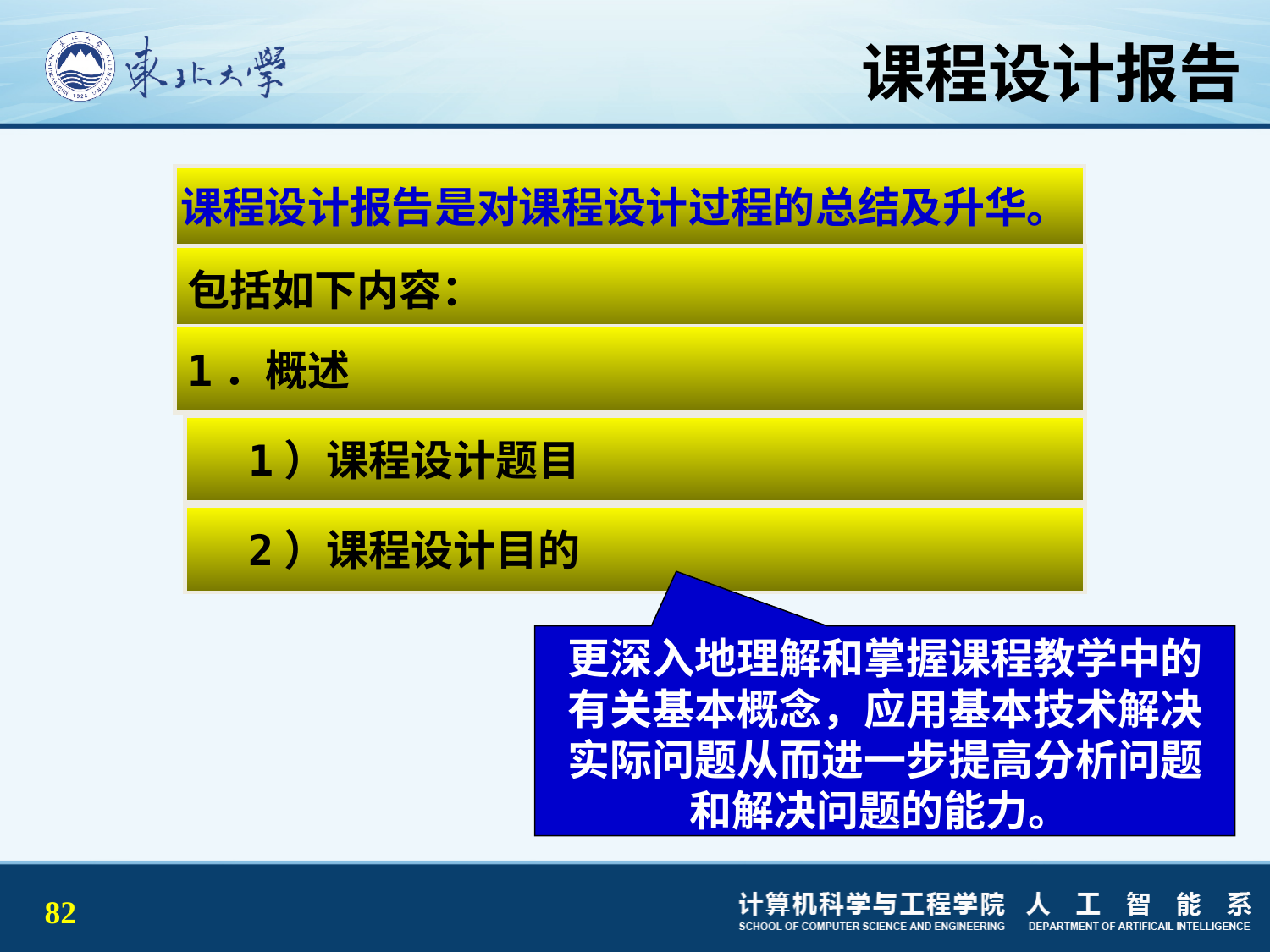

# 课程设计报告
课程设计报告是对课程设计过程的总结及升华。
包括如下内容：
1．概述
  1）课程设计题目
  2）课程设计目的
更深入地理解和掌握课程教学中的有关基本概念，应用基本技术解决实际问题从而进一步提高分析问题和解决问题的能力。